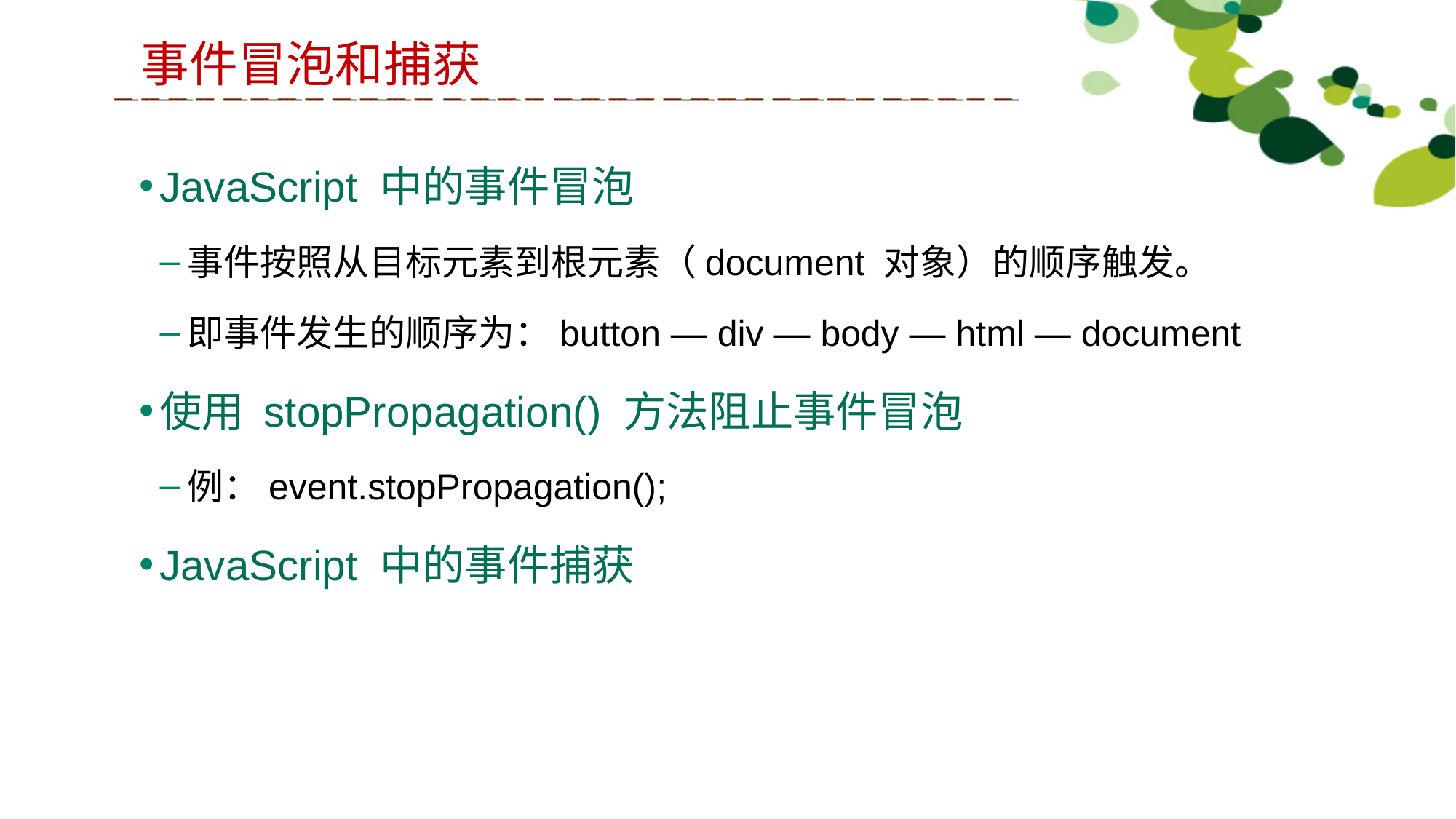

事件冒泡和捕获
JavaScript 中的事件冒泡
事件按照从目标元素到根元素（document 对象）的顺序触发。
即事件发生的顺序为：button — div — body — html — document
使用 stopPropagation() 方法阻止事件冒泡
例：event.stopPropagation();
JavaScript 中的事件捕获